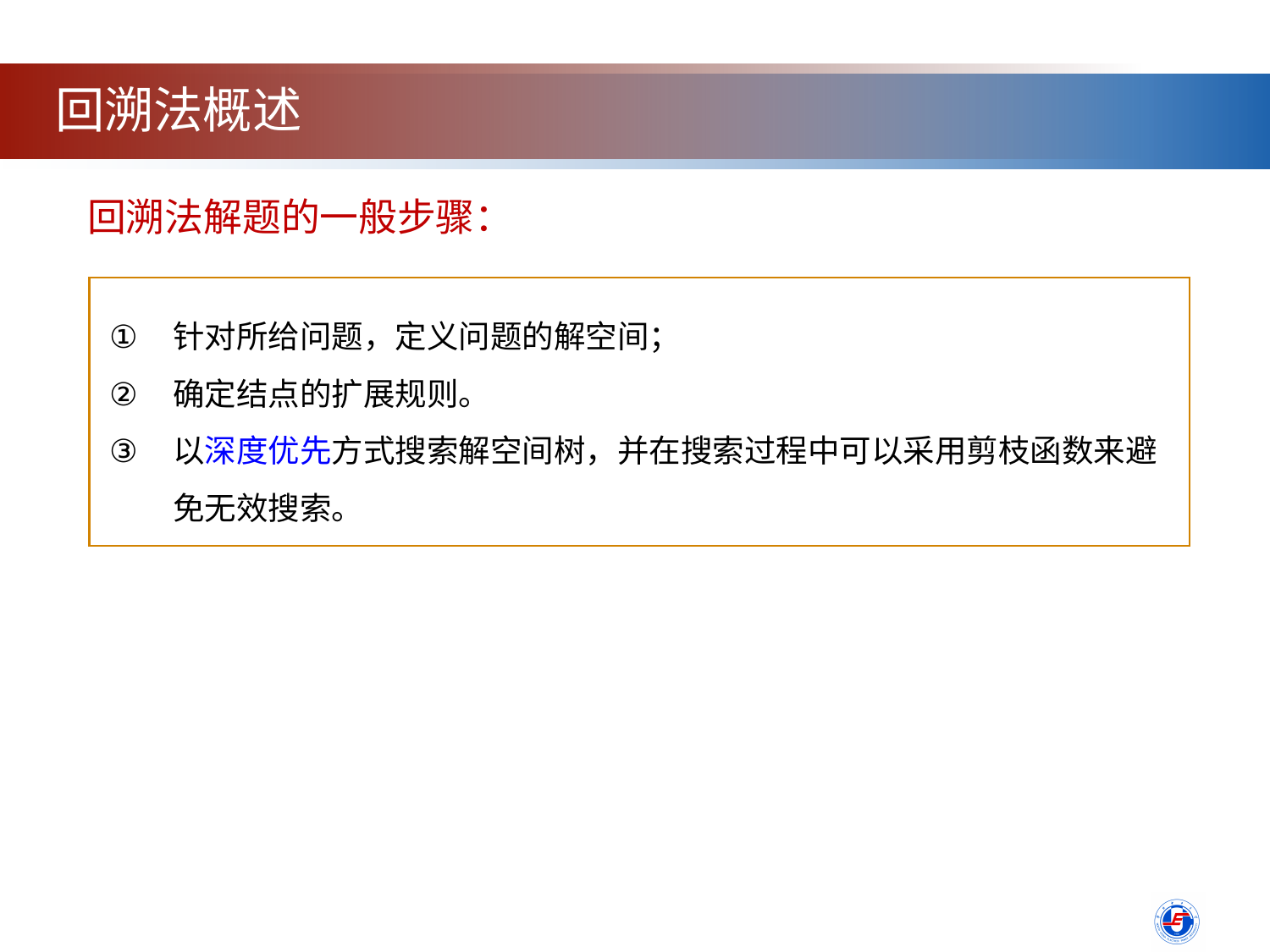

回溯法概述
回溯法解题的一般步骤：
针对所给问题，定义问题的解空间；
确定结点的扩展规则。
以深度优先方式搜索解空间树，并在搜索过程中可以采用剪枝函数来避免无效搜索。